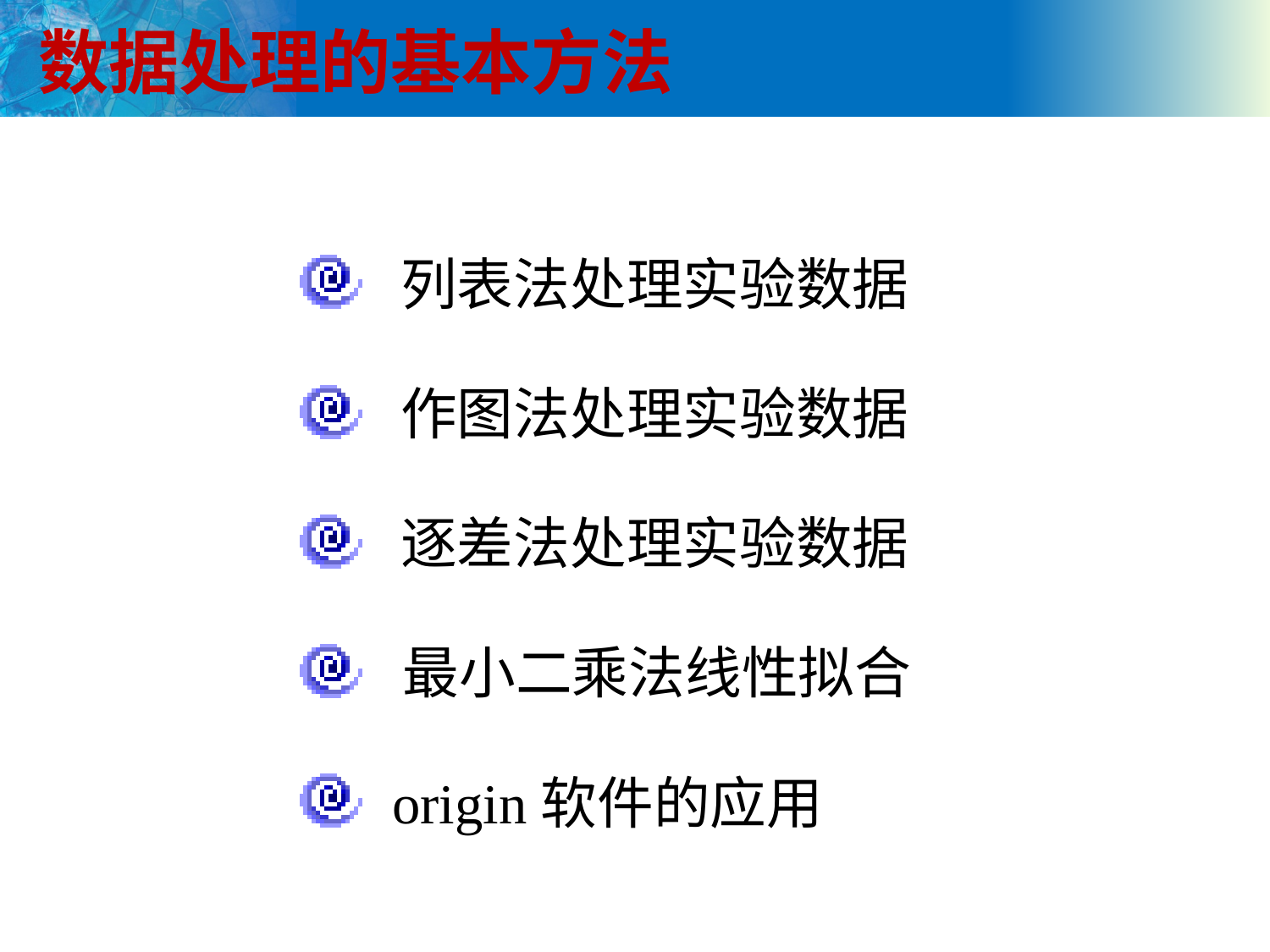

数据处理的基本方法
  列表法处理实验数据
  作图法处理实验数据
  逐差法处理实验数据
  最小二乘法线性拟合
  origin软件的应用

72